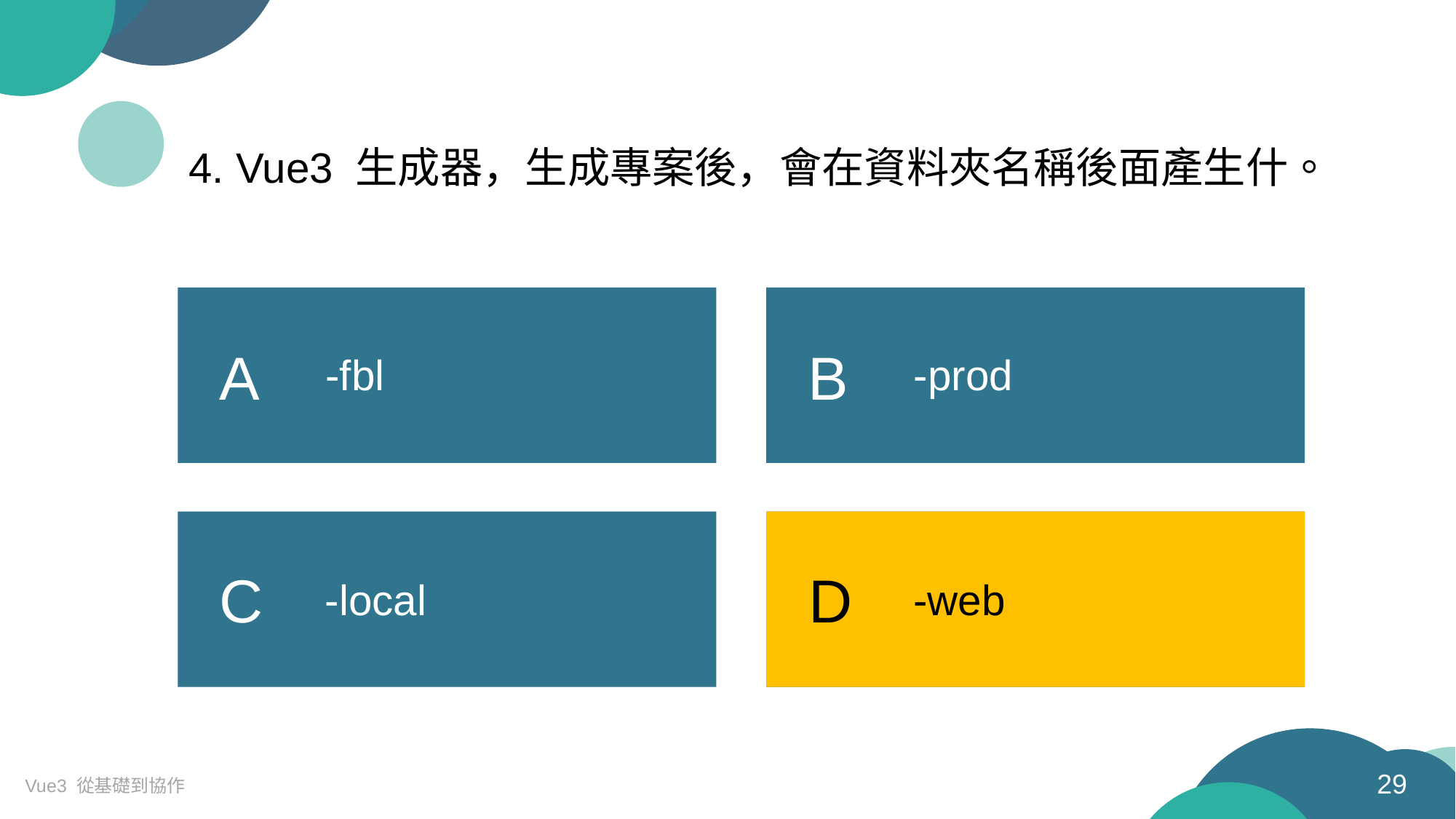

4. Vue3 生成器，生成專案後，會在資料夾名稱後面產生什。
    麼字樣？

A
-fbl

B
-prod

C
-local

D
-web

D
-web

29
Vue3 從基礎到協作